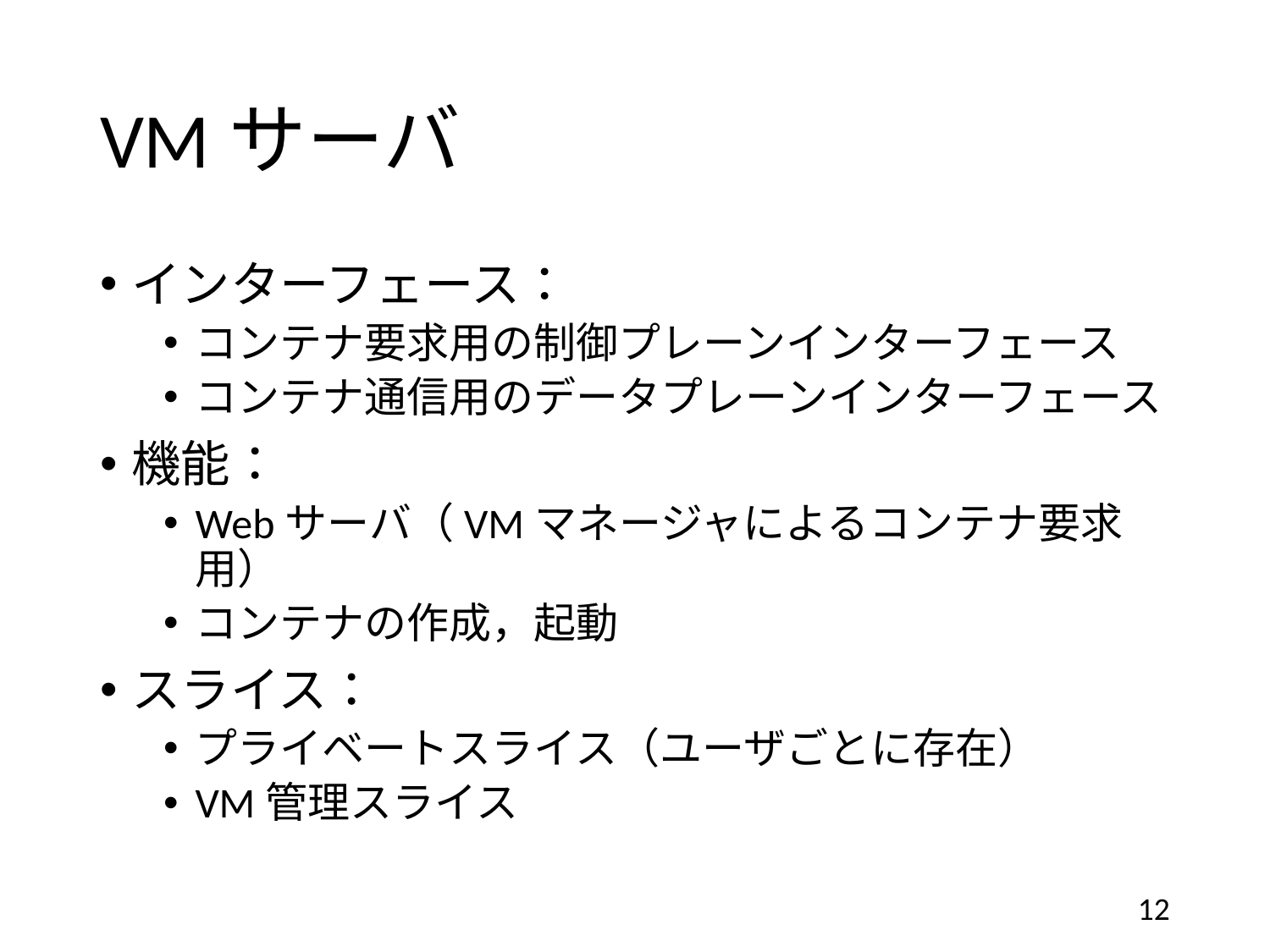

# VMサーバ
インターフェース：
コンテナ要求用の制御プレーンインターフェース
コンテナ通信用のデータプレーンインターフェース
機能：
Webサーバ（VMマネージャによるコンテナ要求用）
コンテナの作成，起動
スライス：
プライベートスライス（ユーザごとに存在）
VM管理スライス

12